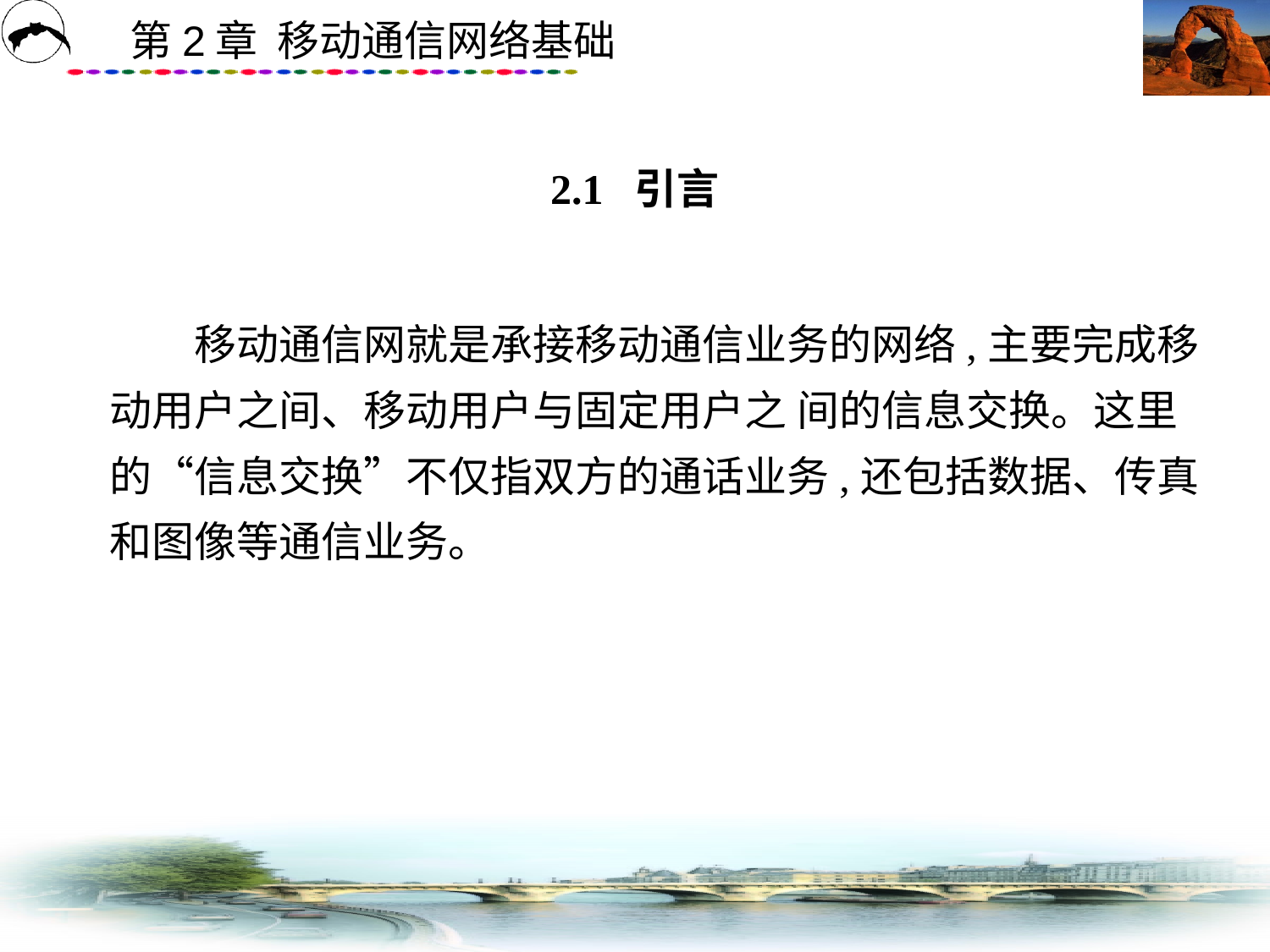

# 2.1  引言
　　移动通信网就是承接移动通信业务的网络,主要完成移动用户之间、移动用户与固定用户之 间的信息交换。这里的“信息交换”不仅指双方的通话业务,还包括数据、传真和图像等通信业务。